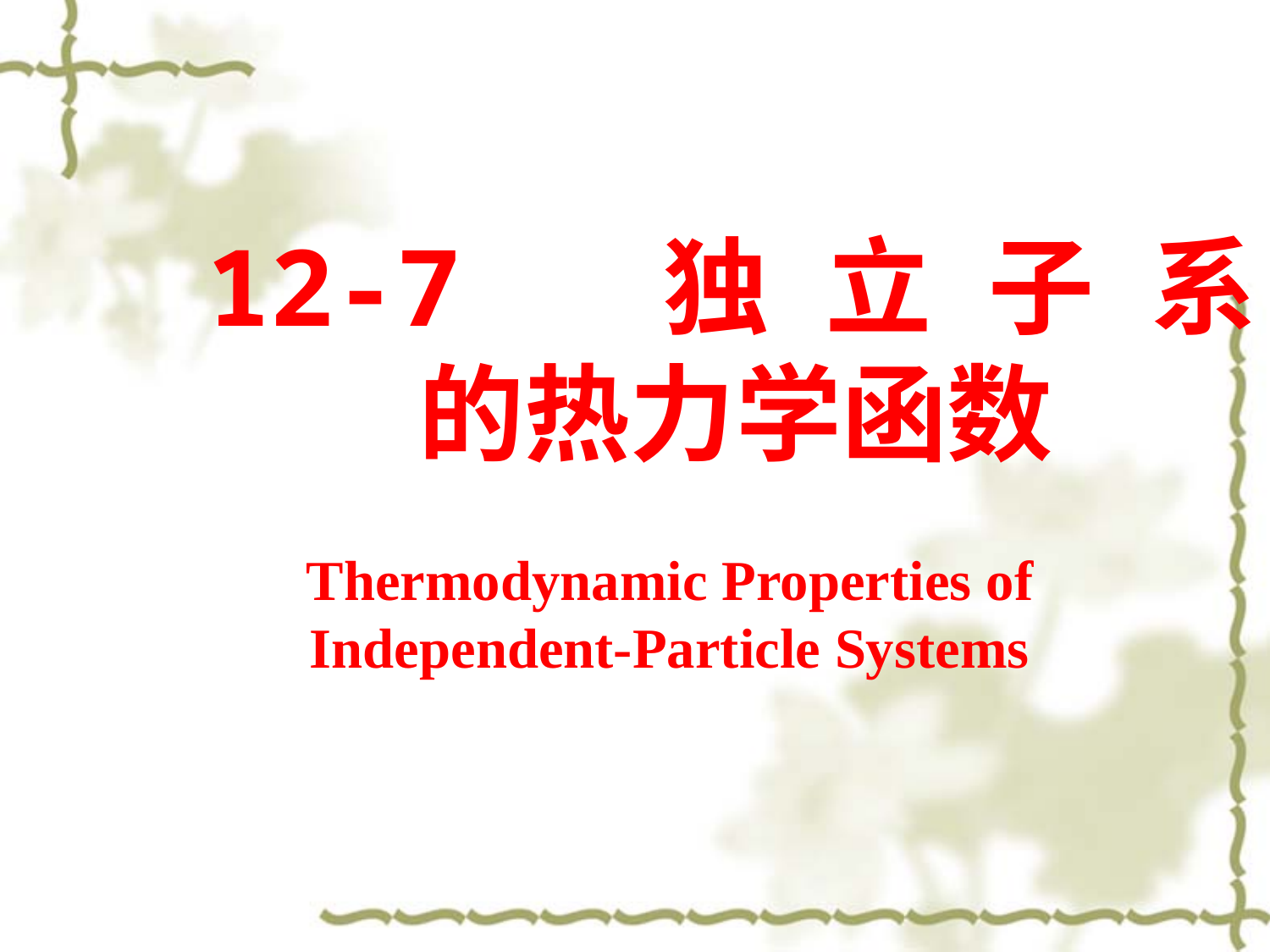

12-7 独立子系统
的热力学函数
Thermodynamic Properties of Independent-Particle Systems